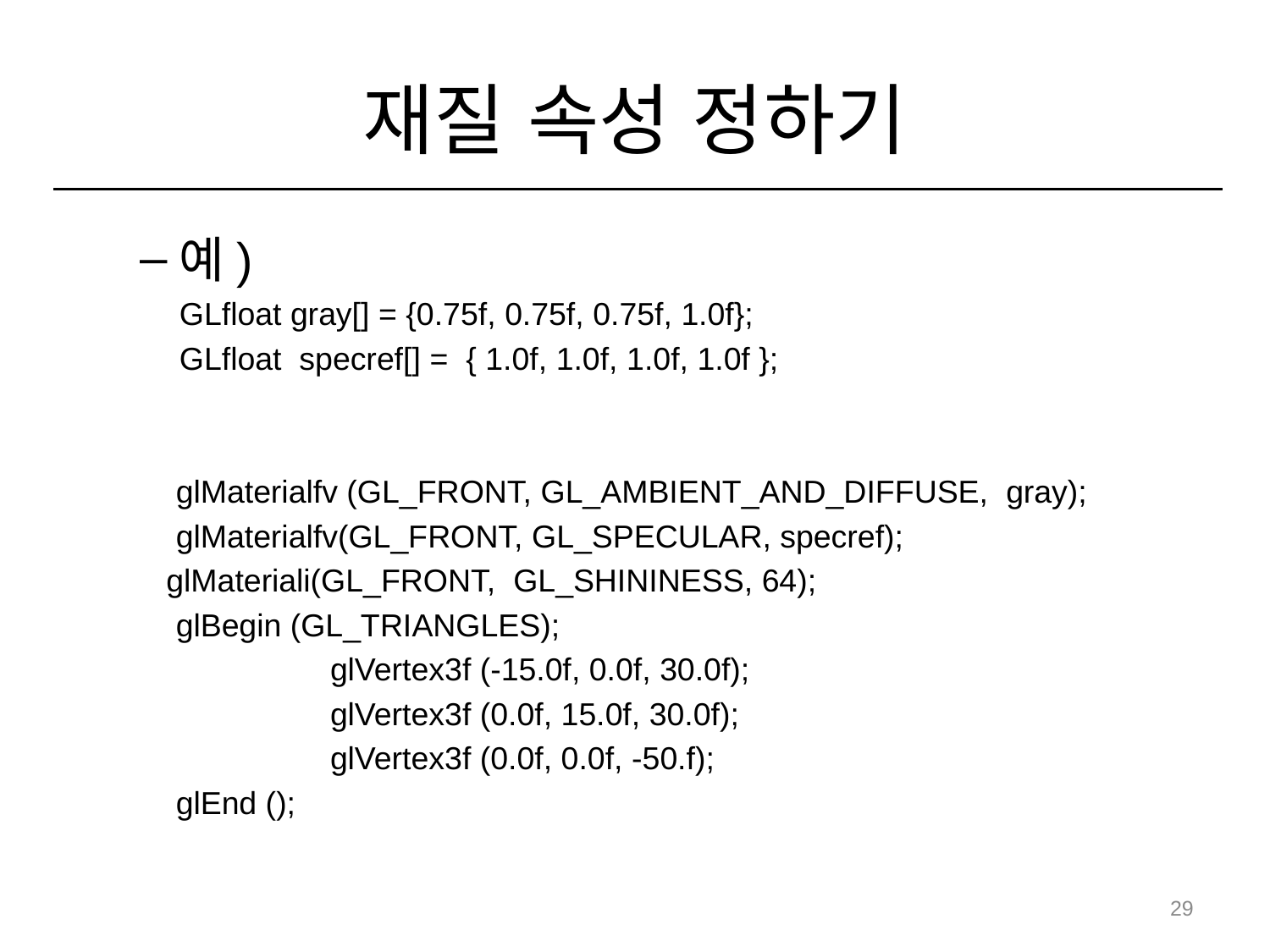

# 재질 속성 정하기
예)
	GLfloat gray[] = {0.75f, 0.75f, 0.75f, 1.0f};
	GLfloat  specref[] =  { 1.0f, 1.0f, 1.0f, 1.0f };

	glMaterialfv (GL_FRONT, GL_AMBIENT_AND_DIFFUSE,  gray);
 	glMaterialfv(GL_FRONT, GL_SPECULAR, specref);
   glMateriali(GL_FRONT,  GL_SHININESS, 64);
	glBegin (GL_TRIANGLES);
glVertex3f (-15.0f, 0.0f, 30.0f);
glVertex3f (0.0f, 15.0f, 30.0f);
glVertex3f (0.0f, 0.0f, -50.f);
glEnd ();
29